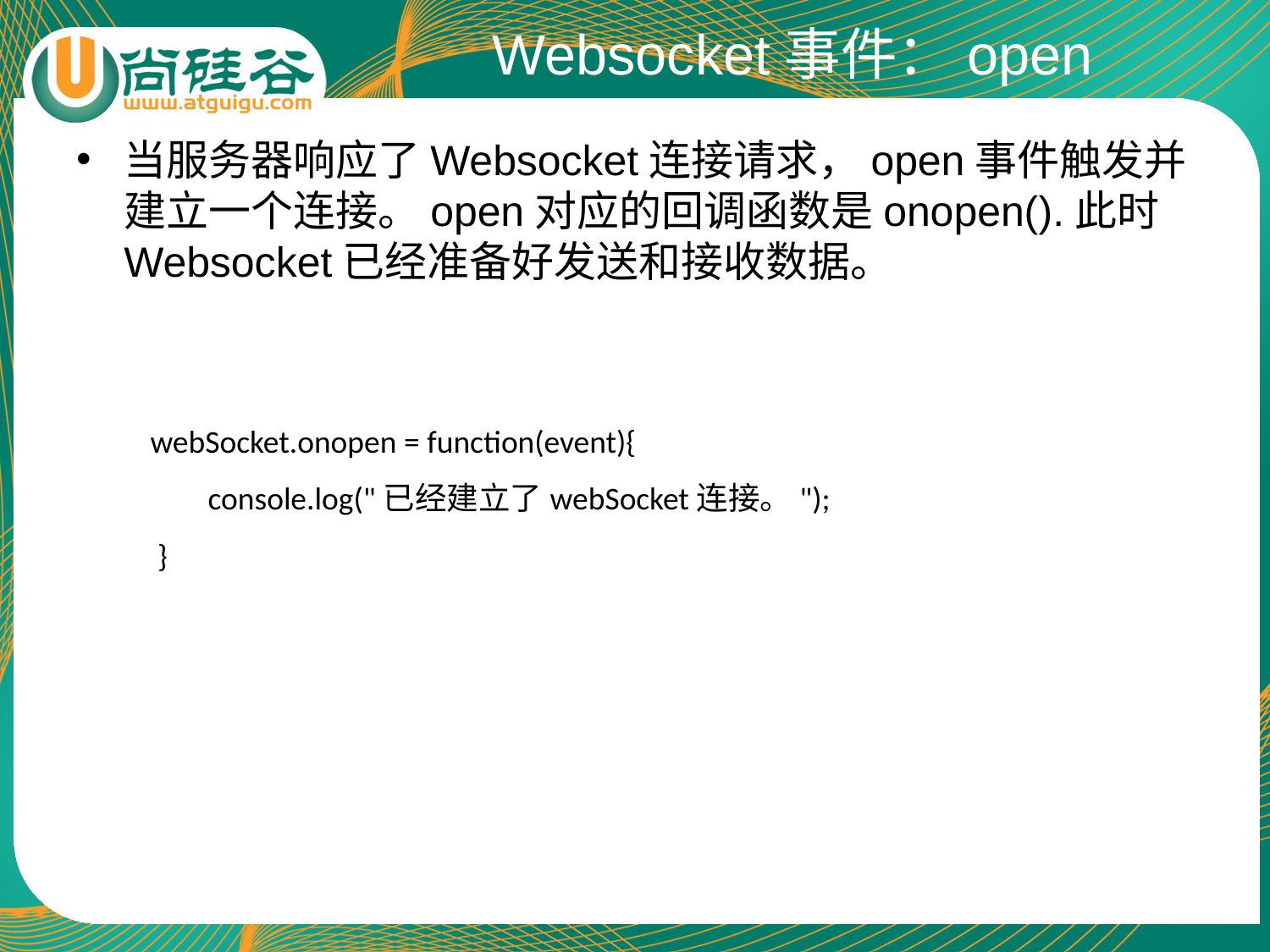

# Websocket事件：open
当服务器响应了Websocket连接请求，open事件触发并建立一个连接。open对应的回调函数是onopen().此时Websocket已经准备好发送和接收数据。
    webSocket.onopen = function(event){
            console.log("已经建立了webSocket连接。");
     }